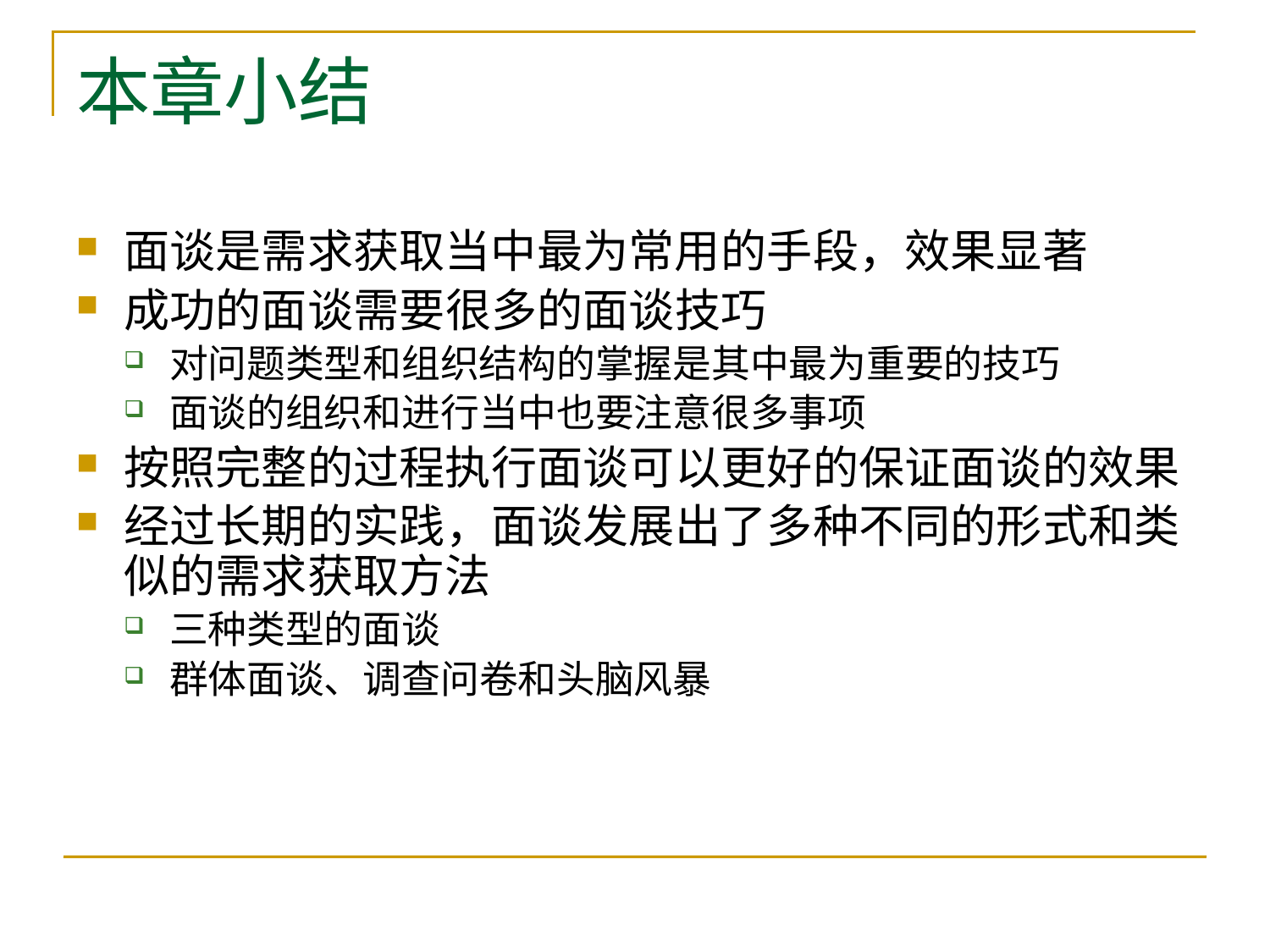

# 本章小结
面谈是需求获取当中最为常用的手段，效果显著
成功的面谈需要很多的面谈技巧
对问题类型和组织结构的掌握是其中最为重要的技巧
面谈的组织和进行当中也要注意很多事项
按照完整的过程执行面谈可以更好的保证面谈的效果
经过长期的实践，面谈发展出了多种不同的形式和类似的需求获取方法
三种类型的面谈
群体面谈、调查问卷和头脑风暴